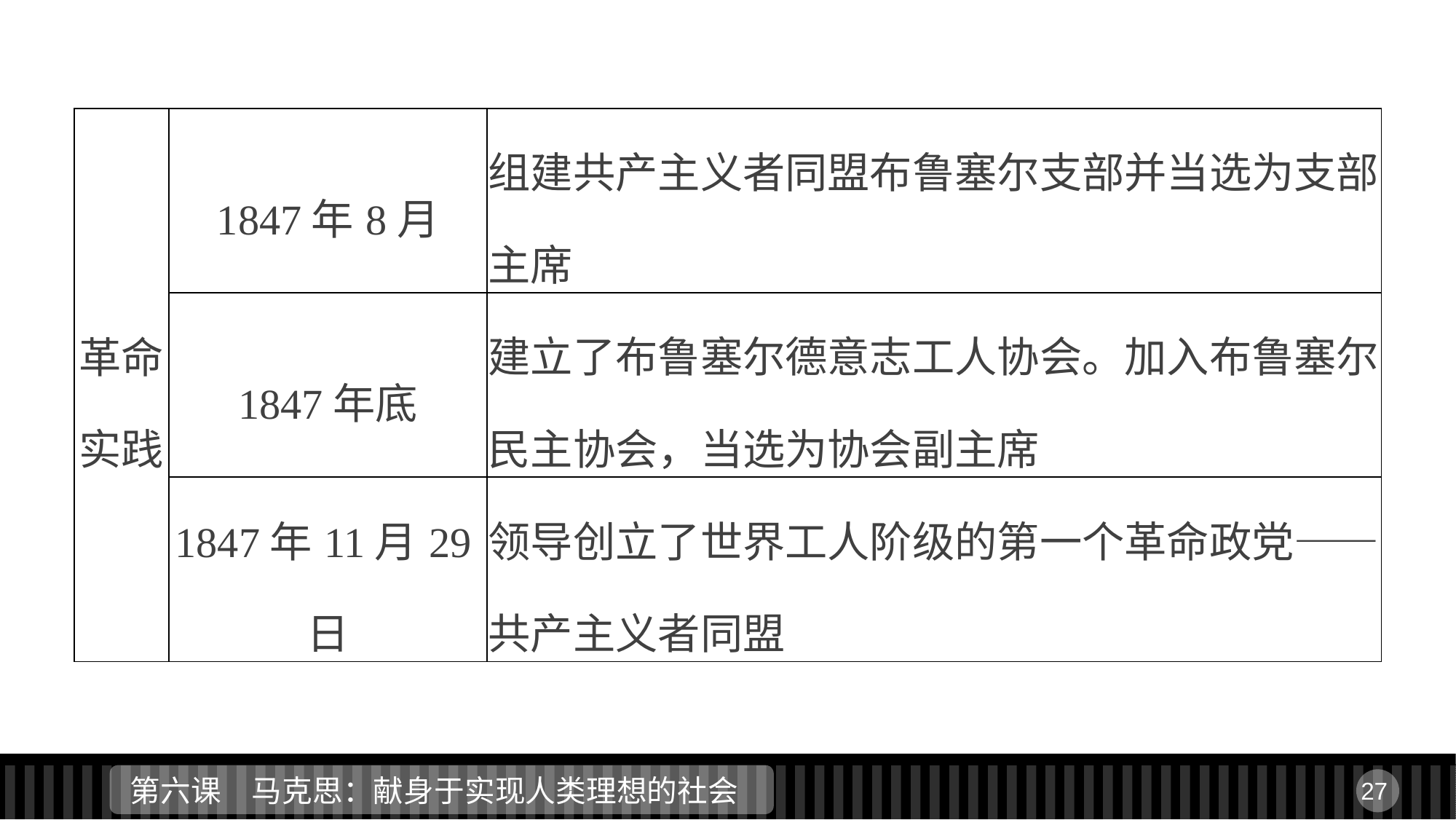

| 革命实践 | 1847年8月 | 组建共产主义者同盟布鲁塞尔支部并当选为支部主席 |
| --- | --- | --- |
|  | 1847年底 | 建立了布鲁塞尔德意志工人协会。加入布鲁塞尔民主协会，当选为协会副主席 |
|  | 1847年11月29日 | 领导创立了世界工人阶级的第一个革命政党——共产主义者同盟 |